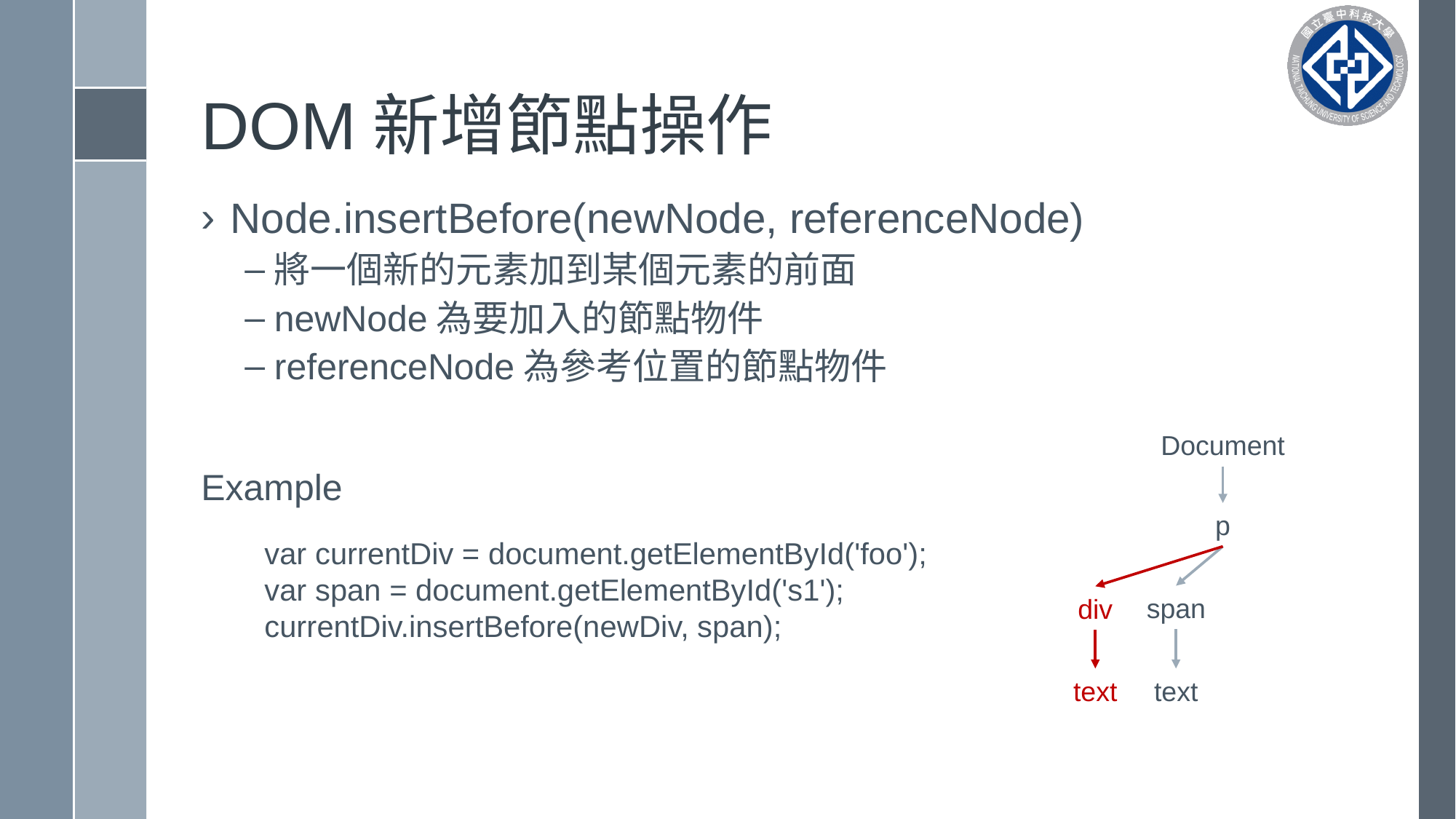

# DOM新增節點操作
Node.insertBefore(newNode, referenceNode)
將一個新的元素加到某個元素的前面
newNode為要加入的節點物件
referenceNode為參考位置的節點物件

Example

Document
p
var currentDiv = document.getElementById('foo');
var span = document.getElementById('s1');
currentDiv.insertBefore(newDiv, span);

span
div
text
text